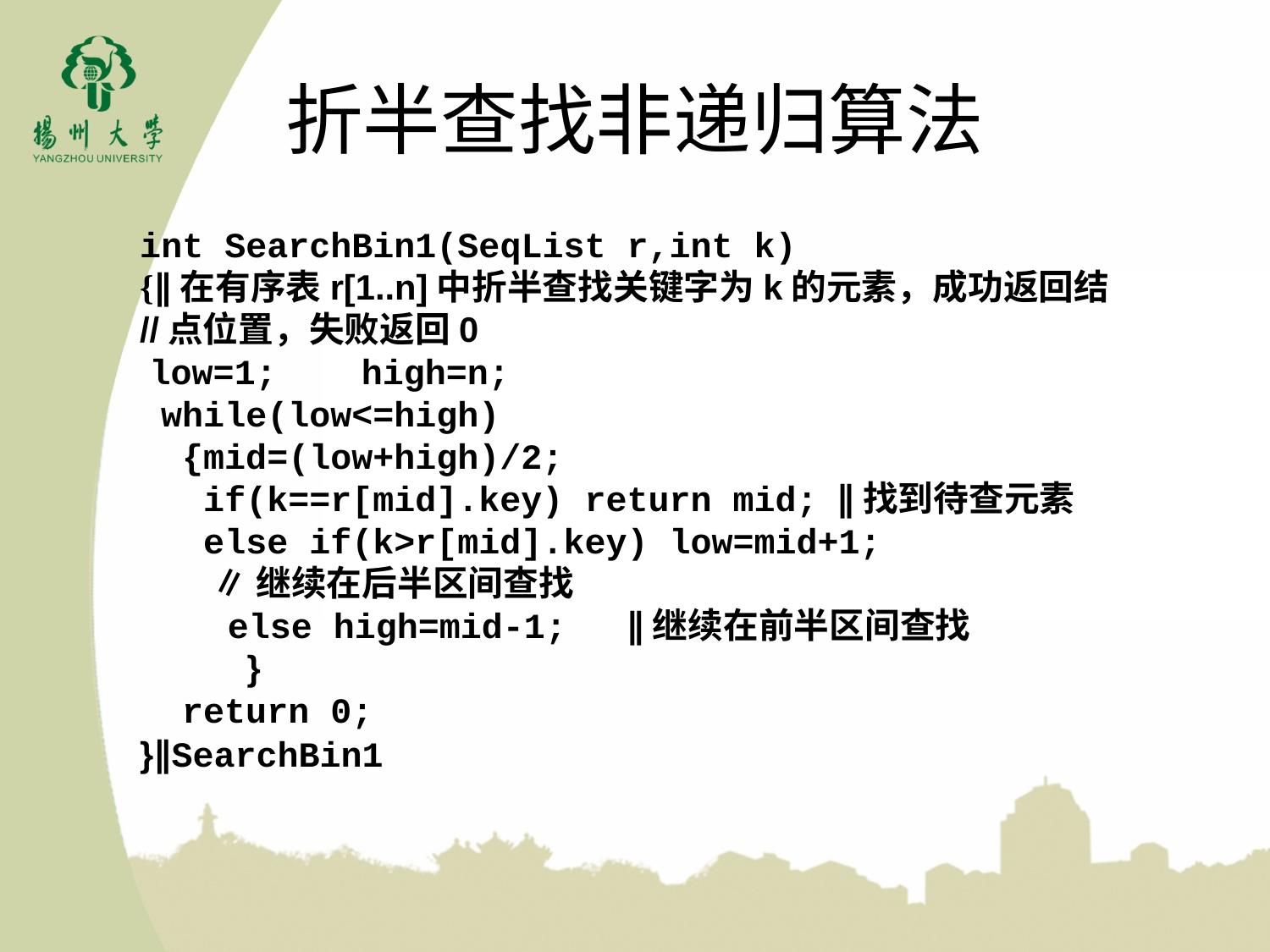

# 折半查找非递归算法
int SearchBin1(SeqList r,int k)
{∥在有序表r[1..n]中折半查找关键字为k的元素，成功返回结
//点位置，失败返回0
 low=1;    high=n;
 while(low<=high)
  {mid=(low+high)/2;
   if(k==r[mid].key) return mid;  ∥找到待查元素
   else if(k>r[mid].key) low=mid+1;
         ∥继续在后半区间查找
         else high=mid-1;     ∥继续在前半区间查找
           }
  return 0;
}∥SearchBin1
11